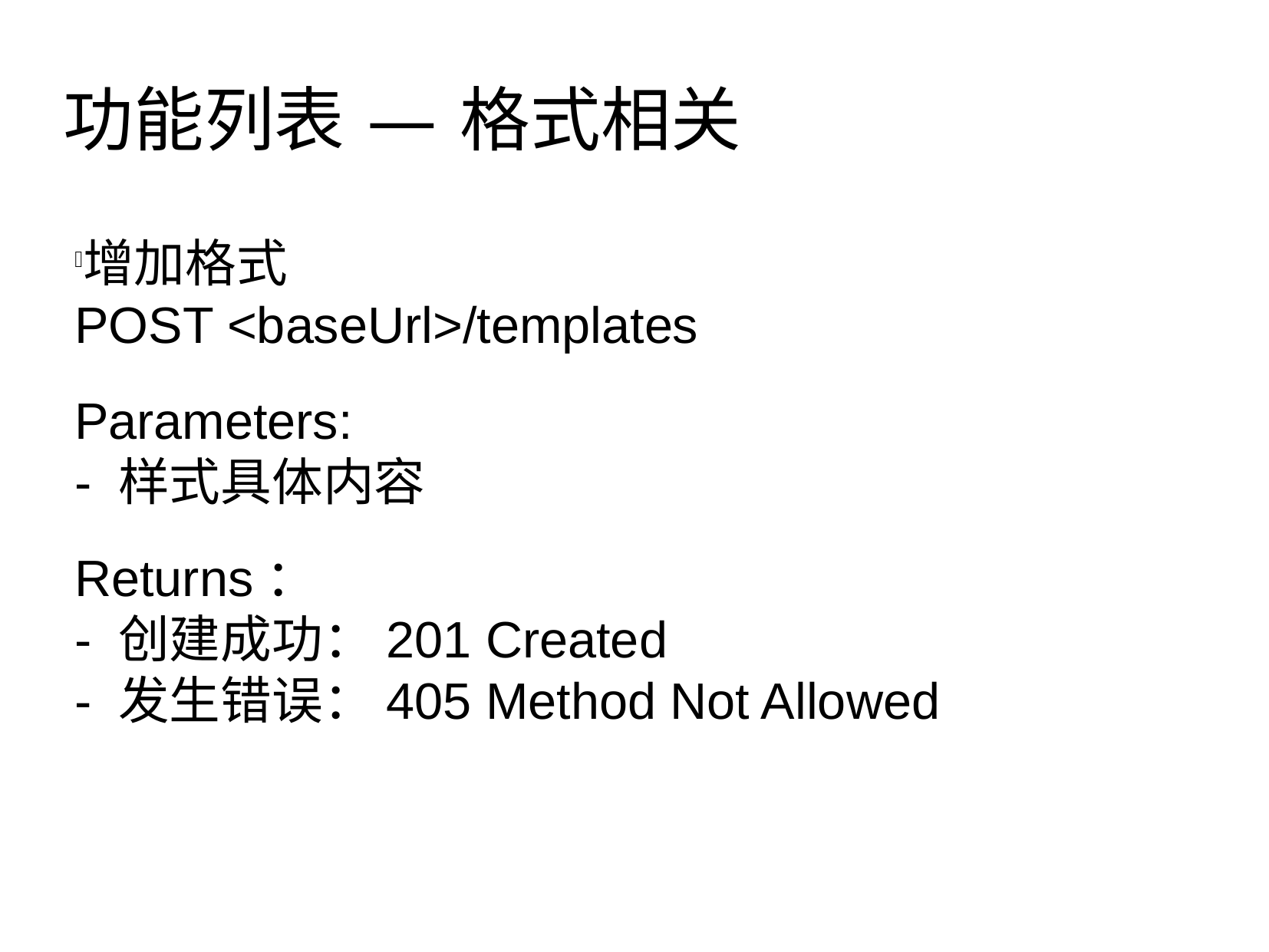

功能列表 — 格式相关
增加格式
POST <baseUrl>/templates

Parameters:
- 样式具体内容

Returns：
- 创建成功：201 Created
- 发生错误：405 Method Not Allowed